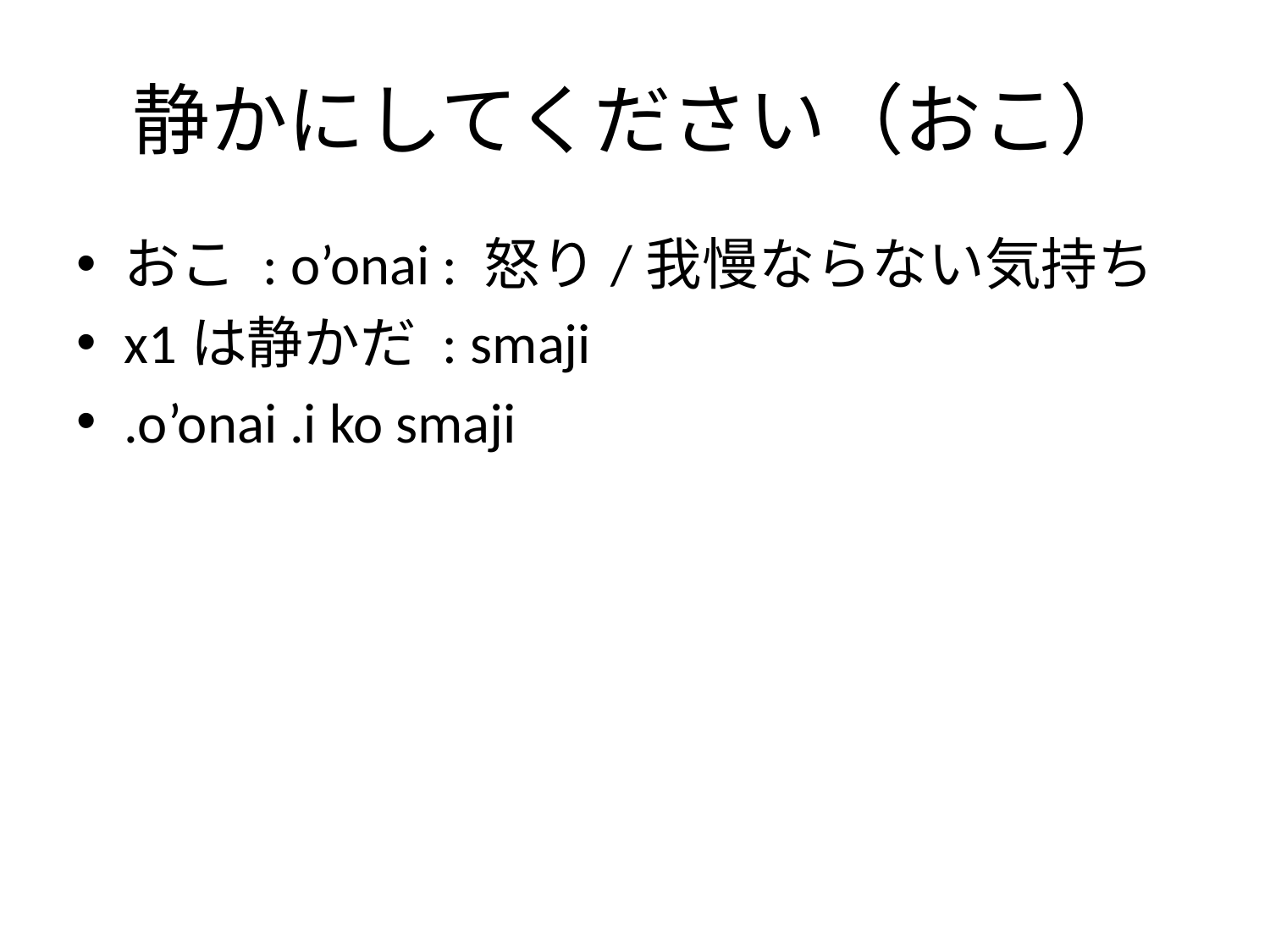

# 静かにしてください（おこ）
おこ : o’onai : 怒り/我慢ならない気持ち
x1は静かだ : smaji
.o’onai .i ko smaji